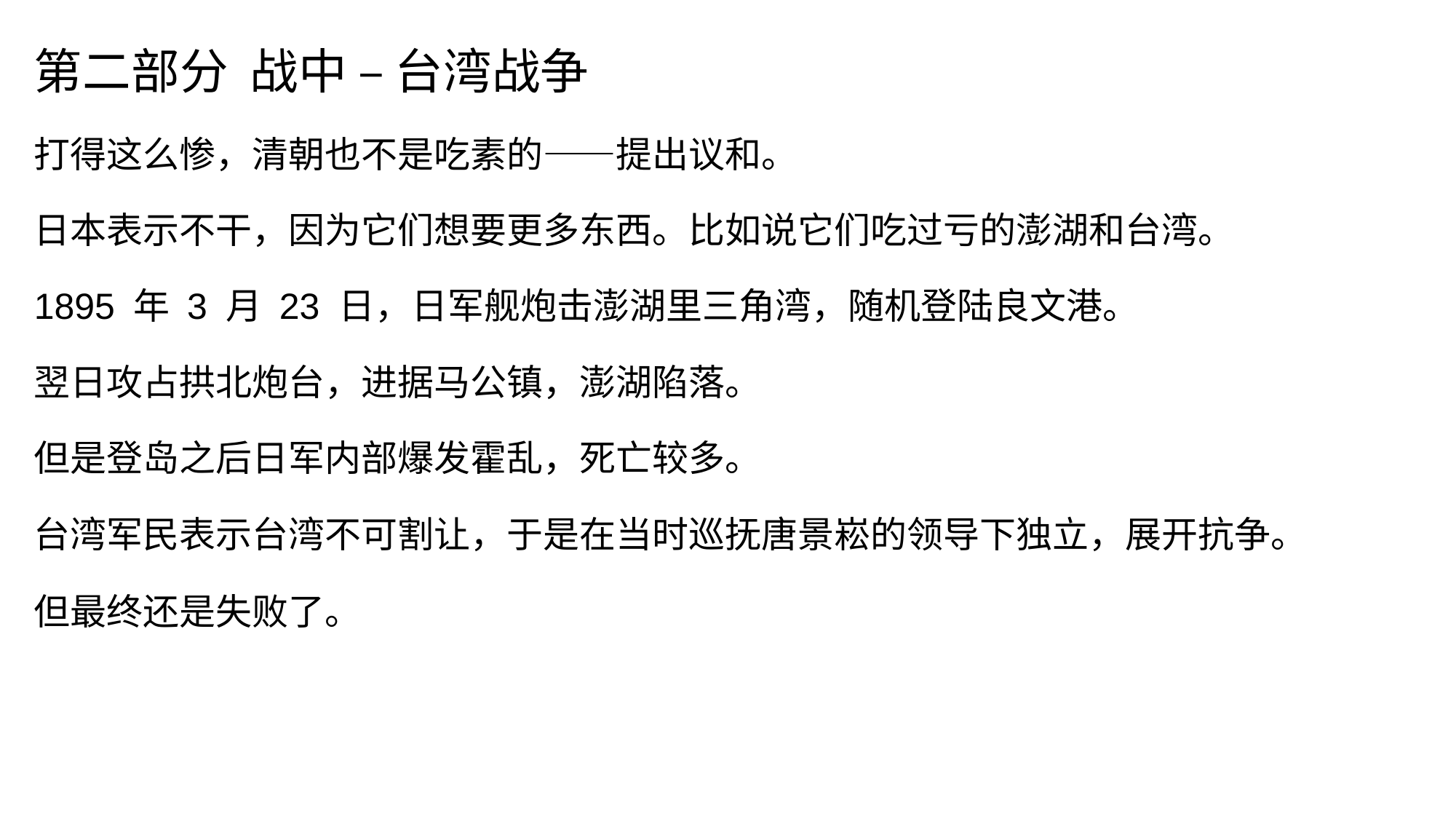

第二部分  战中 – 台湾战争
打得这么惨，清朝也不是吃素的——提出议和。
日本表示不干，因为它们想要更多东西。比如说它们吃过亏的澎湖和台湾。
1895 年 3 月 23 日，日军舰炮击澎湖里三角湾，随机登陆良文港。
翌日攻占拱北炮台，进据马公镇，澎湖陷落。
但是登岛之后日军内部爆发霍乱，死亡较多。
台湾军民表示台湾不可割让，于是在当时巡抚唐景崧的领导下独立，展开抗争。
但最终还是失败了。